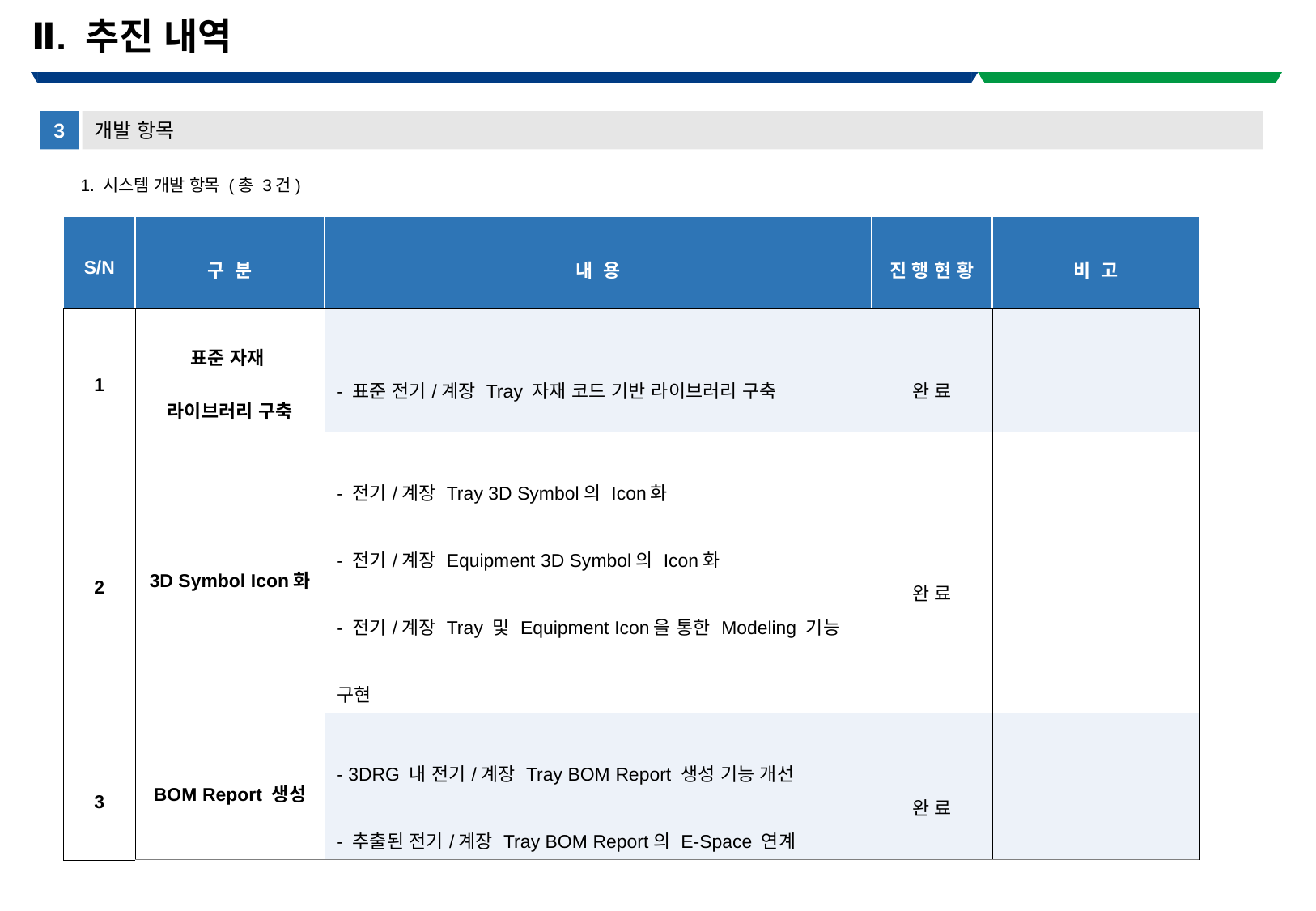

# Ⅱ. 추진 내역
3
개발 항목
  1. 시스템 개발 항목 (총 3건)
| S/N | 구 분 | 내 용 | 진 행 현 황 | 비 고 |
| --- | --- | --- | --- | --- |
| 1 | 표준 자재 라이브러리 구축 | - 표준 전기/계장 Tray 자재 코드 기반 라이브러리 구축 | 완 료 |  |
| 2 | 3D Symbol Icon화 | - 전기/계장 Tray 3D Symbol의 Icon화 - 전기/계장 Equipment 3D Symbol의 Icon화 - 전기/계장 Tray 및 Equipment Icon을 통한 Modeling 기능 구현 | 완 료 |  |
| 3 | BOM Report 생성 | - 3DRG 내 전기/계장 Tray BOM Report 생성 기능 개선 - 추출된 전기/계장 Tray BOM Report의 E-Space 연계 | 완 료 |  |